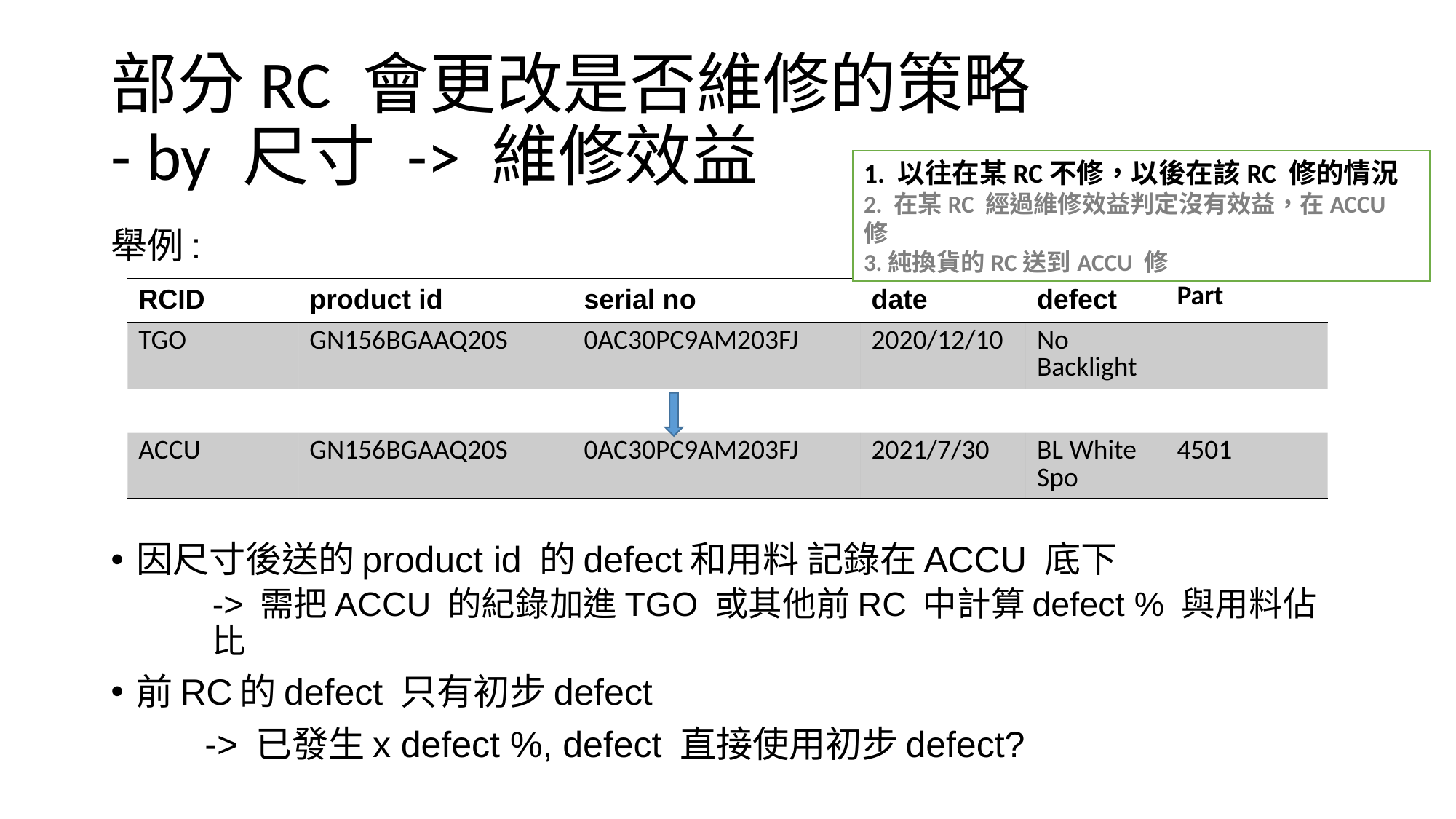

# 部分RC 會更改是否維修的策略 - by 尺寸 -> 維修效益
1. 以往在某RC不修，以後在該RC 修的情況
2. 在某RC 經過維修效益判定沒有效益，在ACCU 修
3.純換貨的RC送到ACCU 修
舉例:

因尺寸後送的product id 的defect和用料 記錄在ACCU 底下
-> 需把ACCU 的紀錄加進TGO 或其他前RC 中計算defect % 與用料佔比
前RC的defect 只有初步defect
	-> 已發生x defect %, defect 直接使用初步defect?

| RCID | product id | serial no | date | defect | Part |
| --- | --- | --- | --- | --- | --- |
| TGO | GN156BGAAQ20S | 0AC30PC9AM203FJ | 2020/12/10 | No Backlight |  |
|  |  |  |  |  |  |
| ACCU | GN156BGAAQ20S | 0AC30PC9AM203FJ | 2021/7/30 | BL White Spo | 4501 |